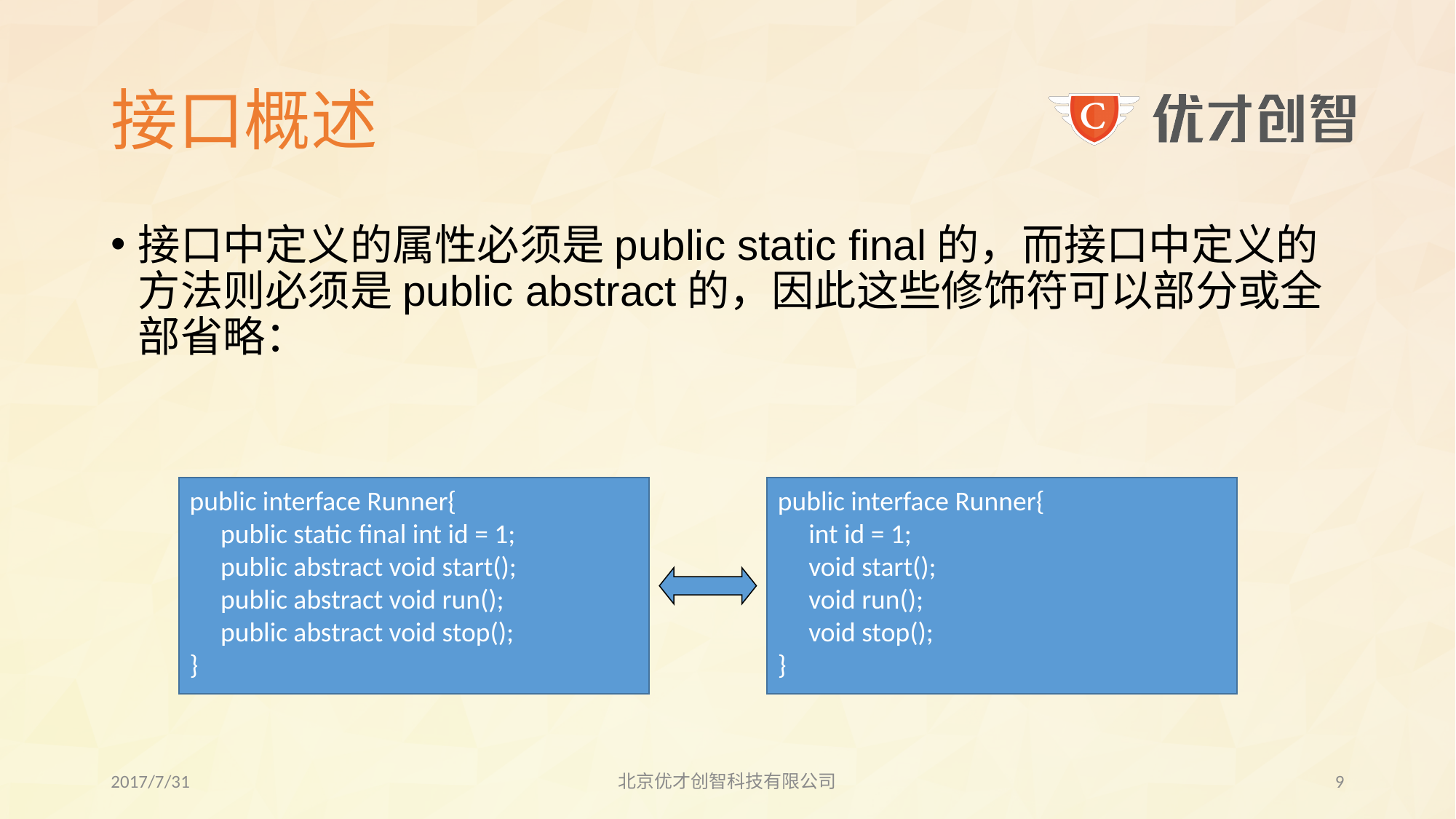

# 接口概述
接口中定义的属性必须是public static final的，而接口中定义的方法则必须是public abstract的，因此这些修饰符可以部分或全部省略：
public interface Runner{
     public static final int id = 1;
     public abstract void start();
     public abstract void run();
     public abstract void stop();
}
public interface Runner{
     int id = 1;
     void start();
     void run();
     void stop();
}

2017/7/31
北京优才创智科技有限公司
9